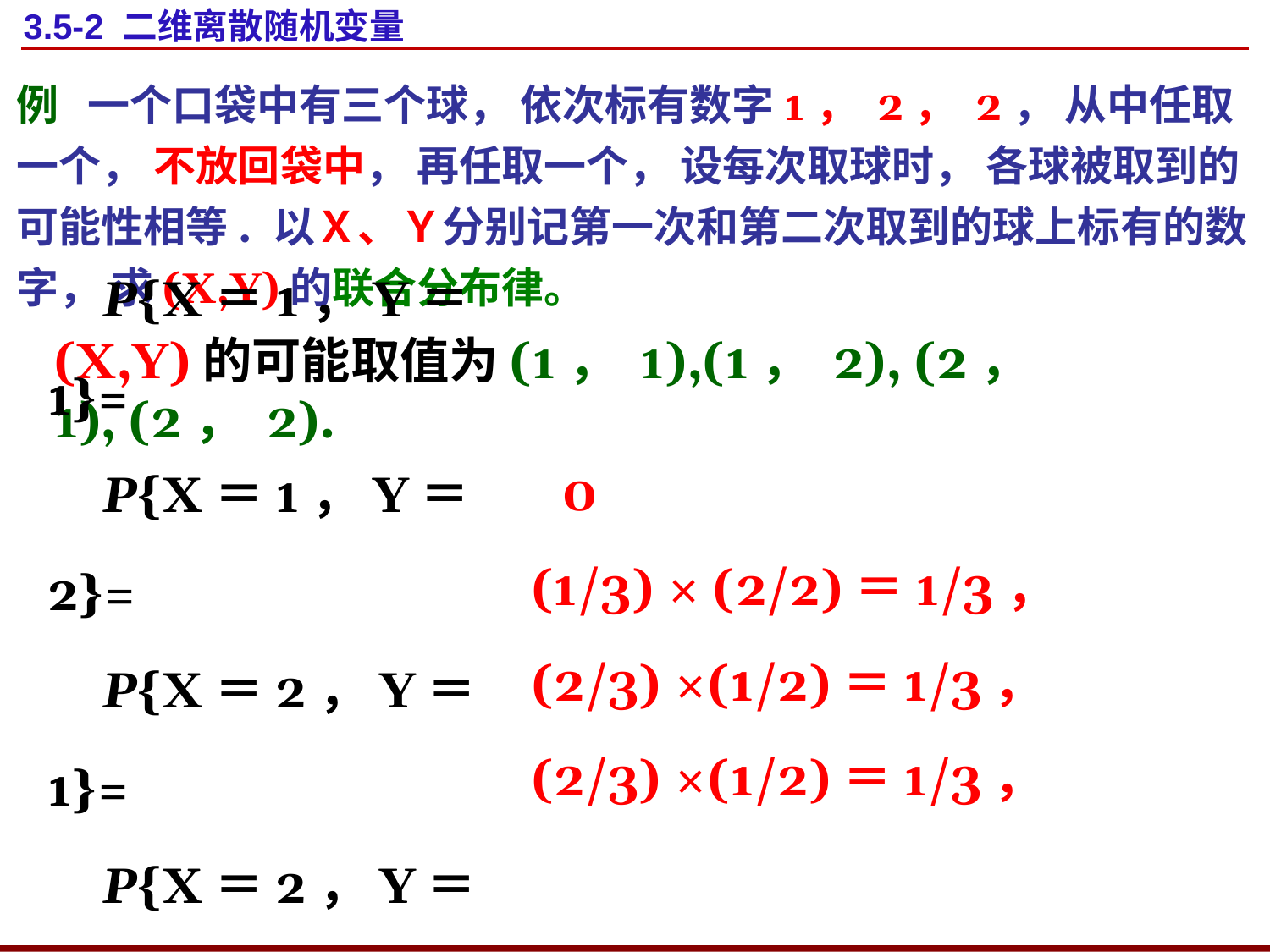

# 3.5-2 二维离散随机变量
例   一个口袋中有三个球， 依次标有数字1， 2， 2， 从中任取一个， 不放回袋中， 再任取一个， 设每次取球时， 各球被取到的可能性相等. 以Ｘ、Ｙ分别记第一次和第二次取到的球上标有的数字， 求(X,Y)的联合分布律。
(X,Y)的可能取值为(1， 1),(1， 2), (2， 1), (2， 2).
P{X＝1，Y＝1}=
P{X＝1，Y＝2}=
P{X＝2，Y＝1}=
P{X＝2，Y＝2}=

0
(1/3) × (2/2)＝1/3，
(2/3) ×(1/2)＝1/3，
(2/3) ×(1/2)＝1/3，